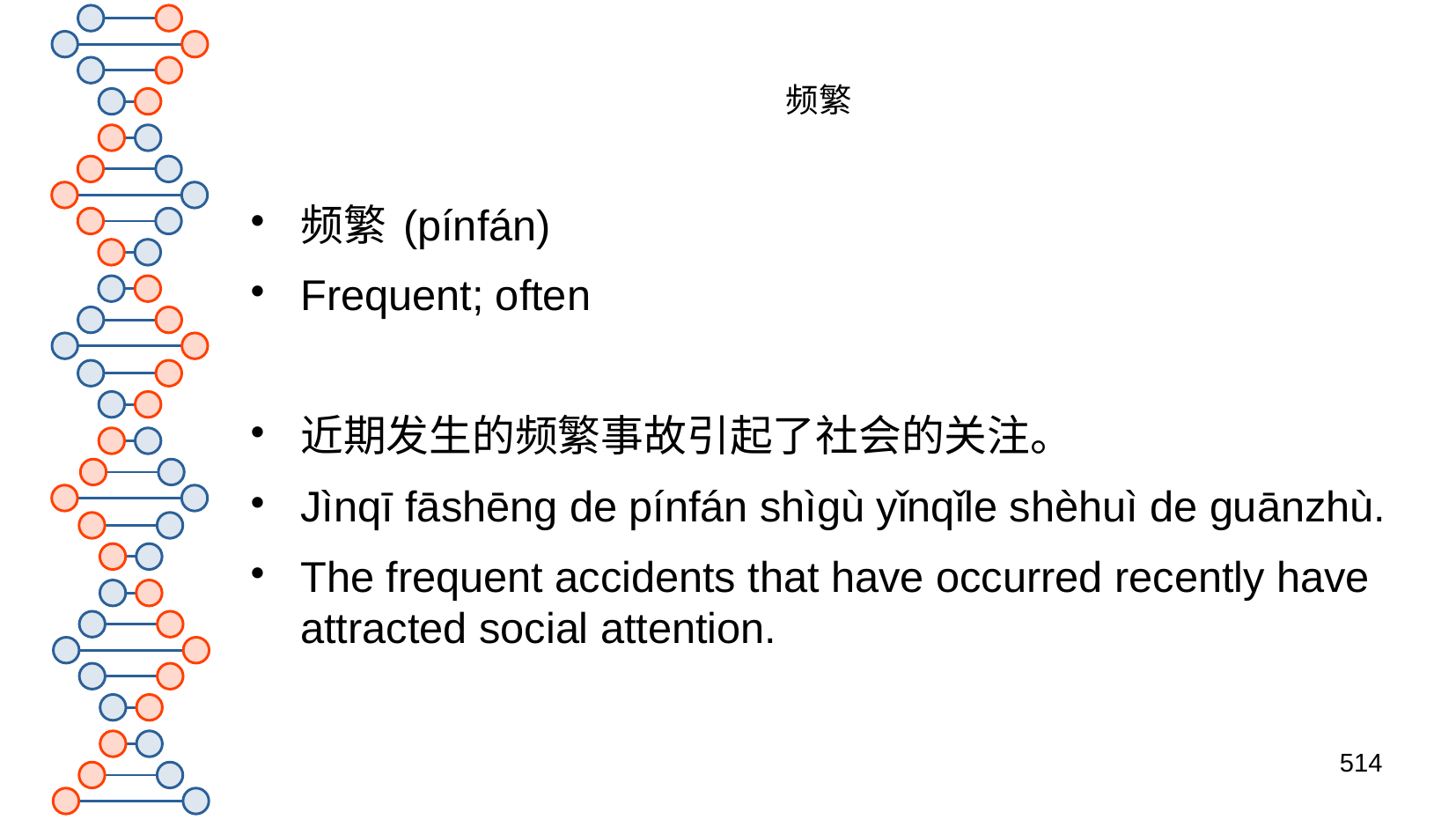

# 频繁
频繁 (pínfán)
Frequent; often

近期发生的频繁事故引起了社会的关注。
Jìnqī fāshēng de pínfán shìgù yǐnqǐle shèhuì de guānzhù.
The frequent accidents that have occurred recently have attracted social attention.
514